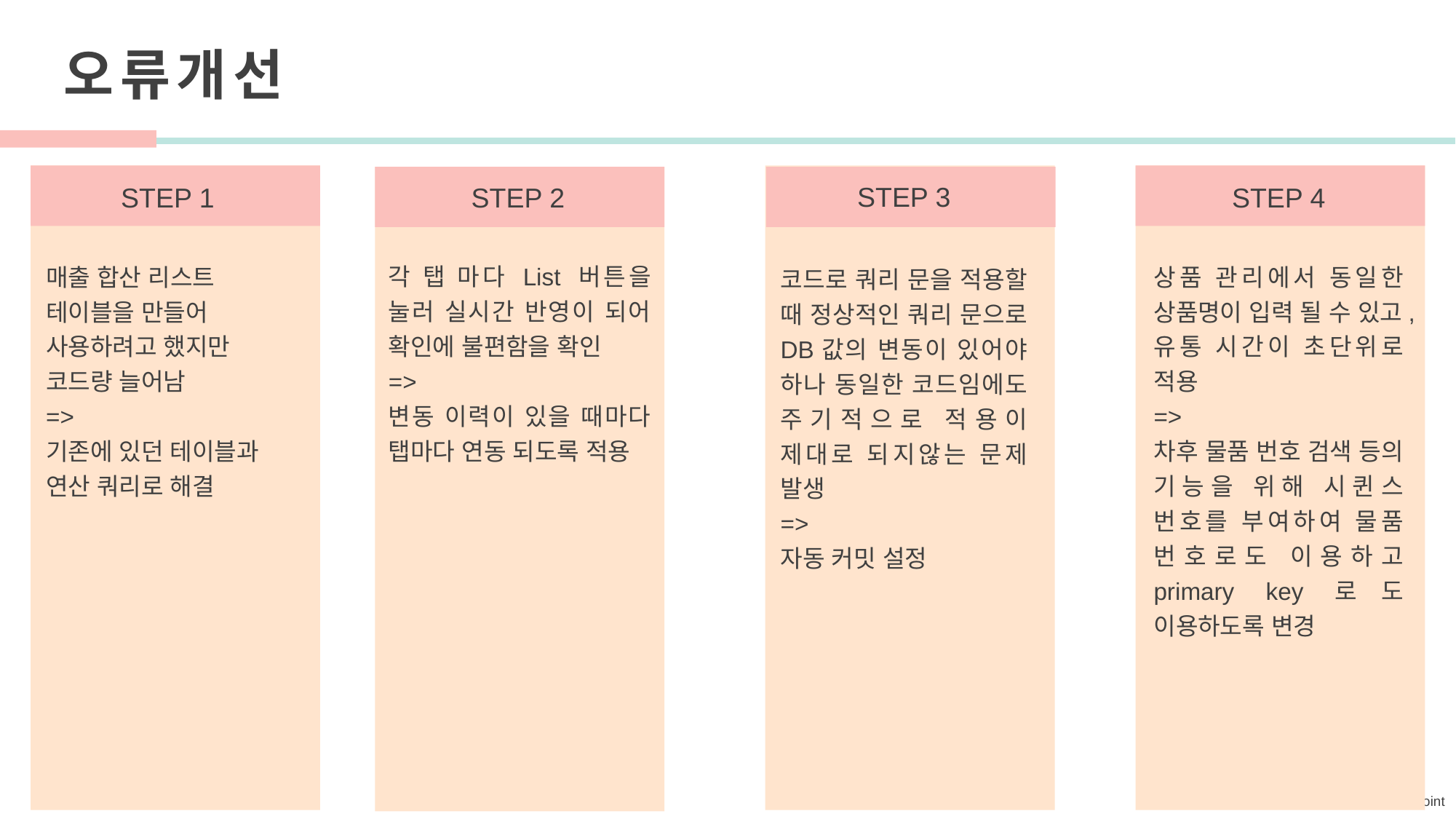

오 류 개 선

STEP 3
STEP 1
STEP 4
STEP 2
상품 관리에서 동일한 상품명이 입력 될 수 있고,
유통 시간이 초단위로 적용
=>
차후 물품 번호 검색 등의
기능을 위해 시퀸스 번호를 부여하여 물품 번호로도 이용하고 primary key로도 이용하도록 변경
매출 합산 리스트
테이블을 만들어
사용하려고 했지만
코드량 늘어남
=>
기존에 있던 테이블과
연산 쿼리로 해결
각 탭 마다 List 버튼을 눌러 실시간 반영이 되어 확인에 불편함을 확인
=>
변동 이력이 있을 때마다 탭마다 연동 되도록 적용
코드로 쿼리 문을 적용할 때 정상적인 쿼리 문으로 DB값의 변동이 있어야 하나 동일한 코드임에도 주기적으로 적용이 제대로 되지않는 문제 발생
=>
자동 커밋 설정